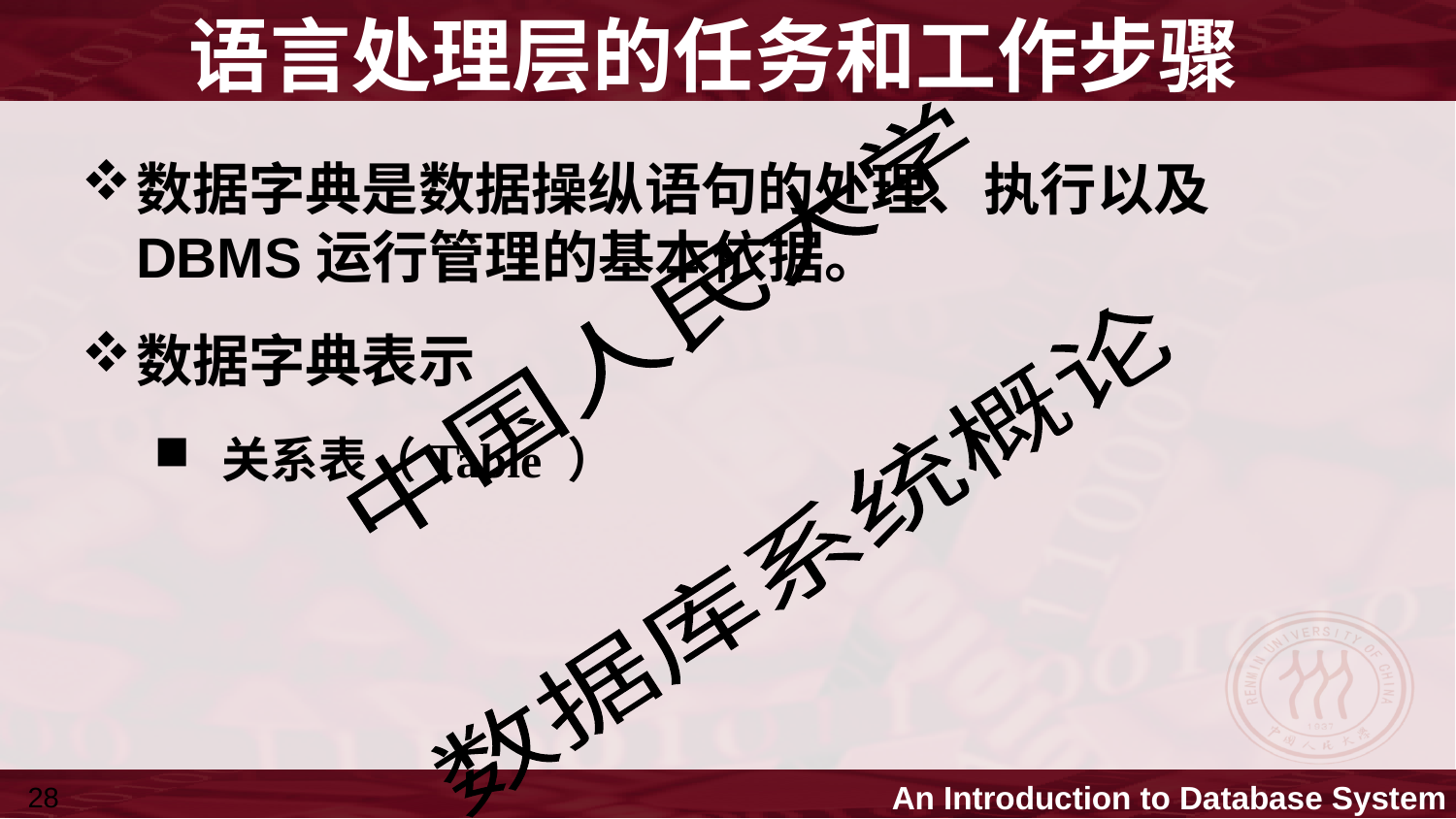

# 语言处理层的任务和工作步骤
数据字典是数据操纵语句的处理、执行以及DBMS运行管理的基本依据。
数据字典表示
 关系表（Table ）
28